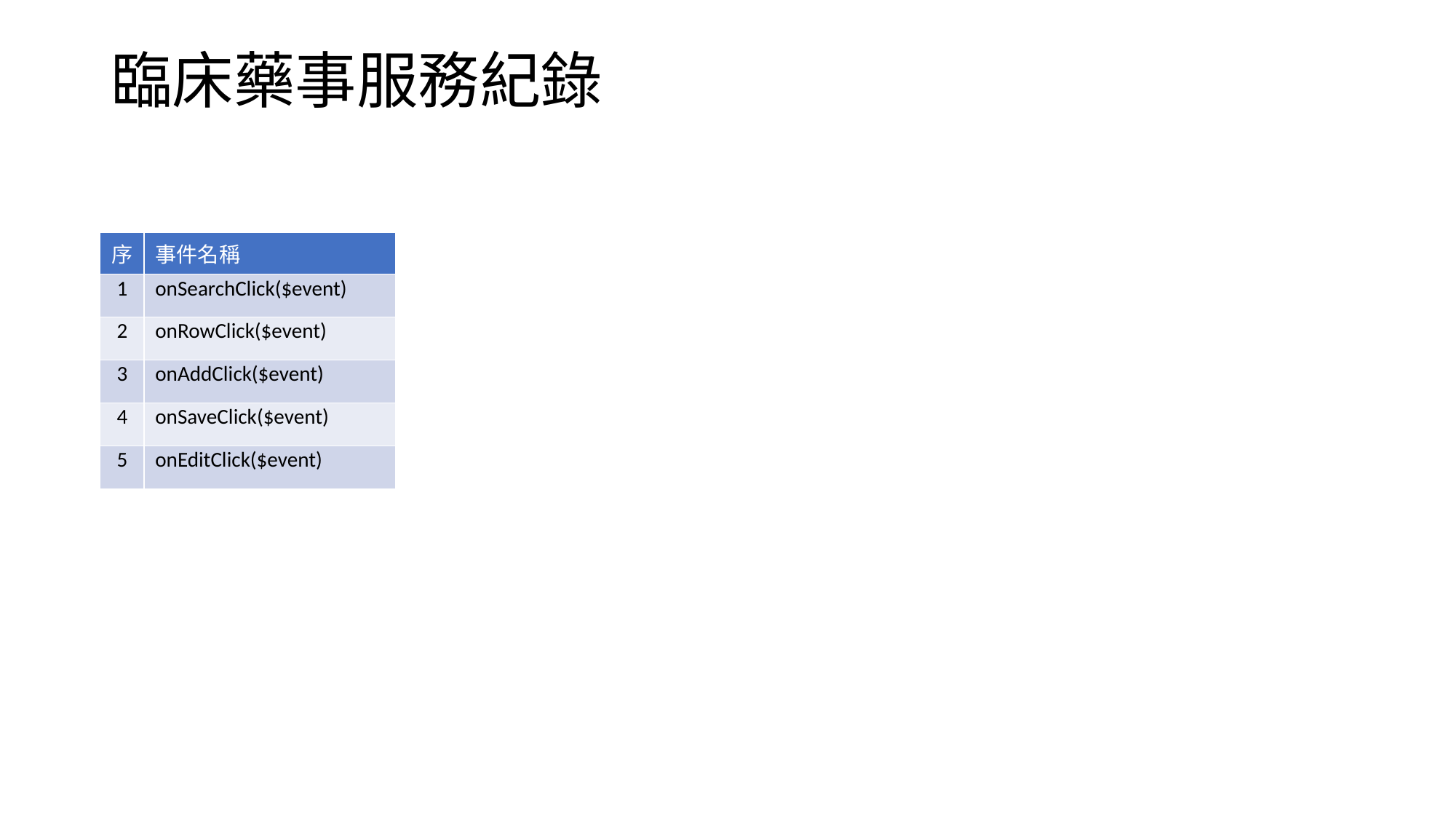

# 臨床藥事服務紀錄
| 序 | 事件名稱 |
| --- | --- |
| 1 | onSearchClick($event) |
| 2 | onRowClick($event) |
| 3 | onAddClick($event) |
| 4 | onSaveClick($event) |
| 5 | onEditClick($event) |